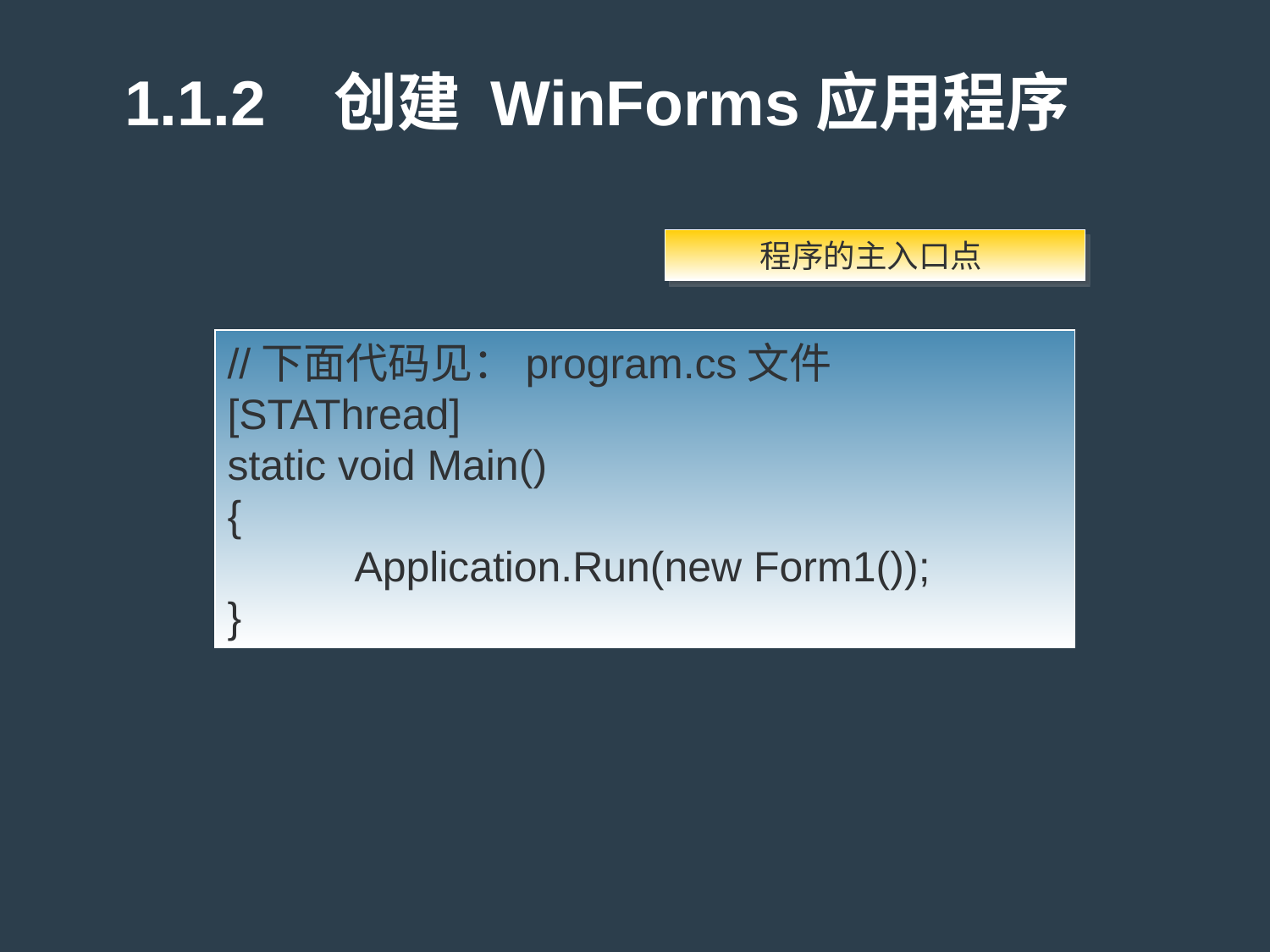

# 1.1.2   创建 WinForms应用程序
程序的主入口点
//下面代码见：program.cs文件
[STAThread]
static void Main()
{
	Application.Run(new Form1());
}